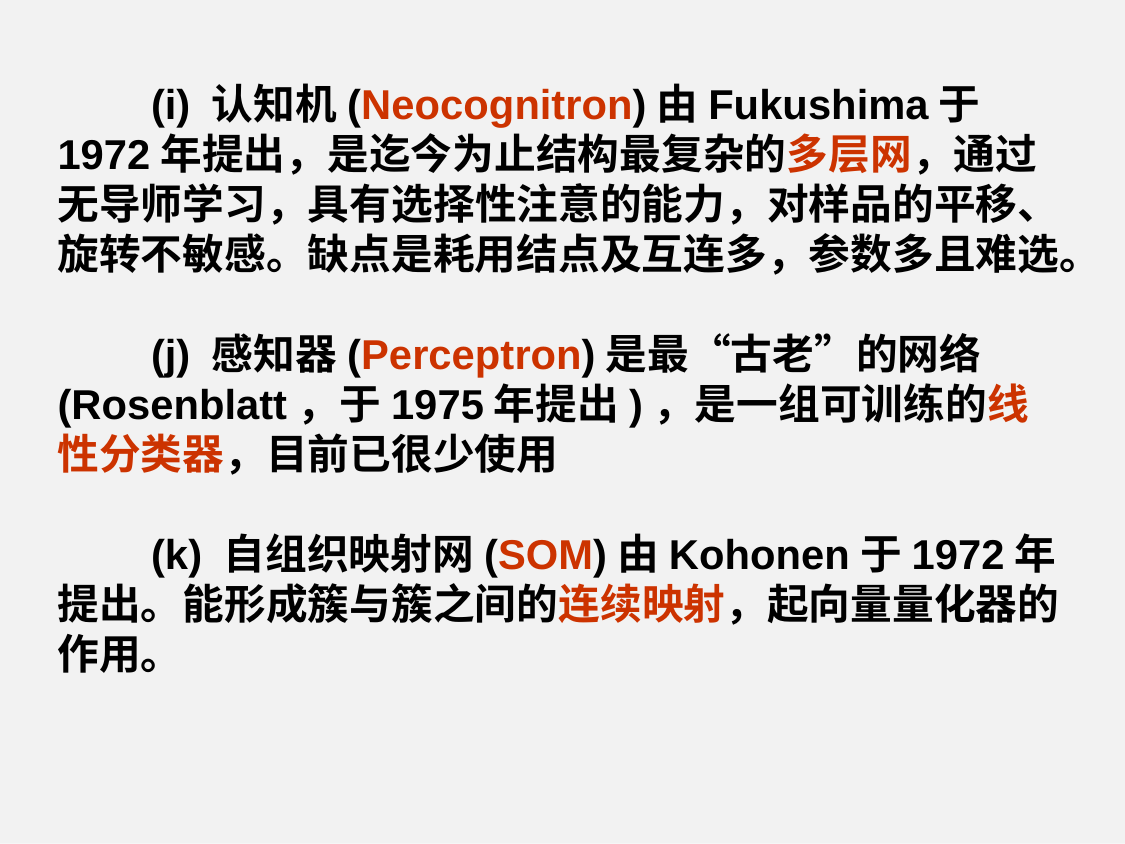

(i) 认知机(Neocognitron)由Fukushima于1972年提出，是迄今为止结构最复杂的多层网，通过无导师学习，具有选择性注意的能力，对样品的平移、旋转不敏感。缺点是耗用结点及互连多，参数多且难选。
　　(j) 感知器(Perceptron)是最“古老”的网络(Rosenblatt，于1975年提出)，是一组可训练的线性分类器，目前已很少使用
　　(k) 自组织映射网(SOM)由Kohonen于1972年提出。能形成簇与簇之间的连续映射，起向量量化器的作用。